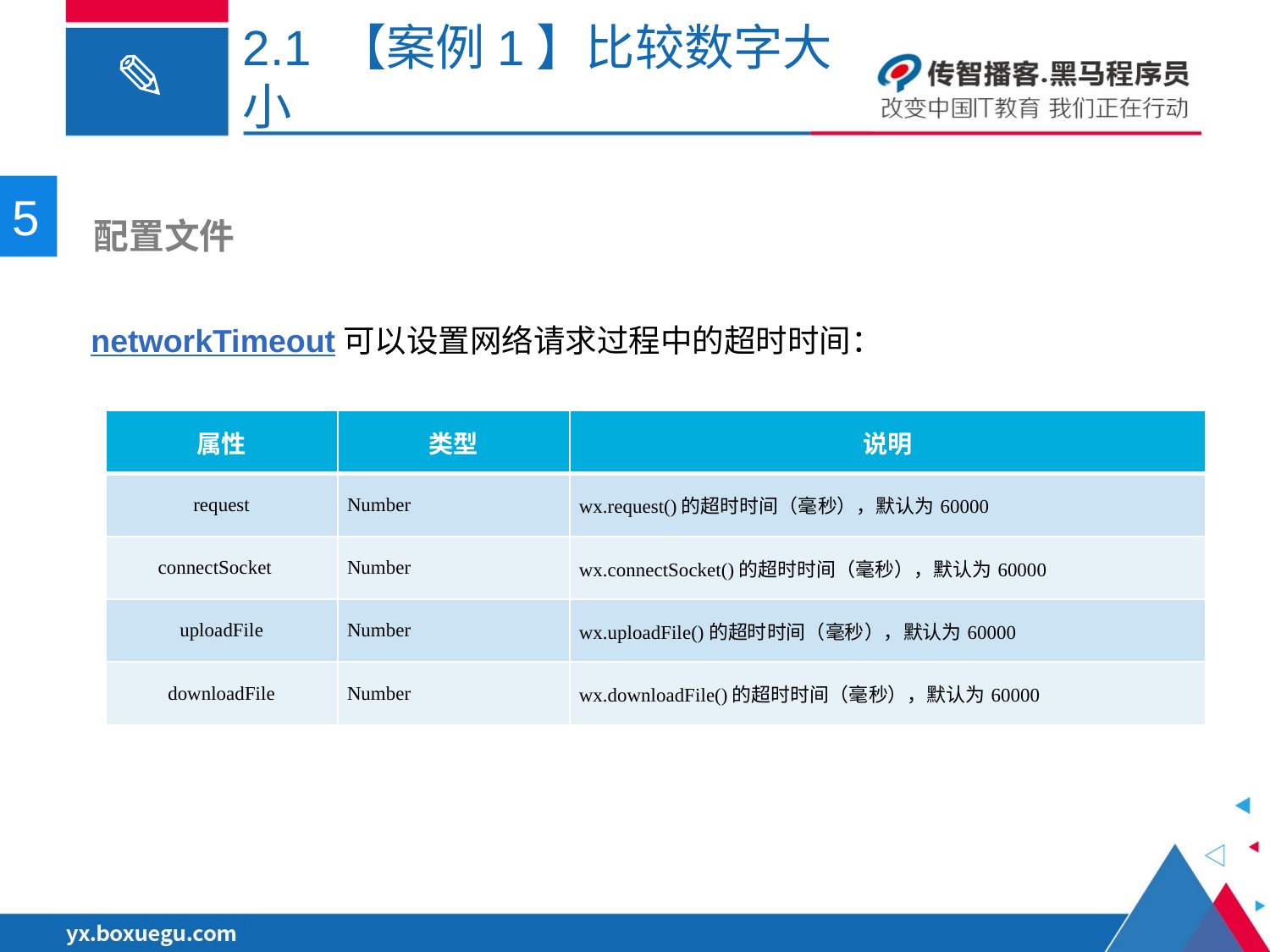

# 2.1 【案例1】比较数字大小

5
  配置文件
networkTimeout可以设置网络请求过程中的超时时间：
| 属性 | 类型 | 说明 |
| --- | --- | --- |
| request | Number | wx.request()的超时时间（毫秒），默认为60000 |
| connectSocket | Number | wx.connectSocket()的超时时间（毫秒），默认为60000 |
| uploadFile | Number | wx.uploadFile()的超时时间（毫秒），默认为60000 |
| downloadFile | Number | wx.downloadFile()的超时时间（毫秒），默认为60000 |